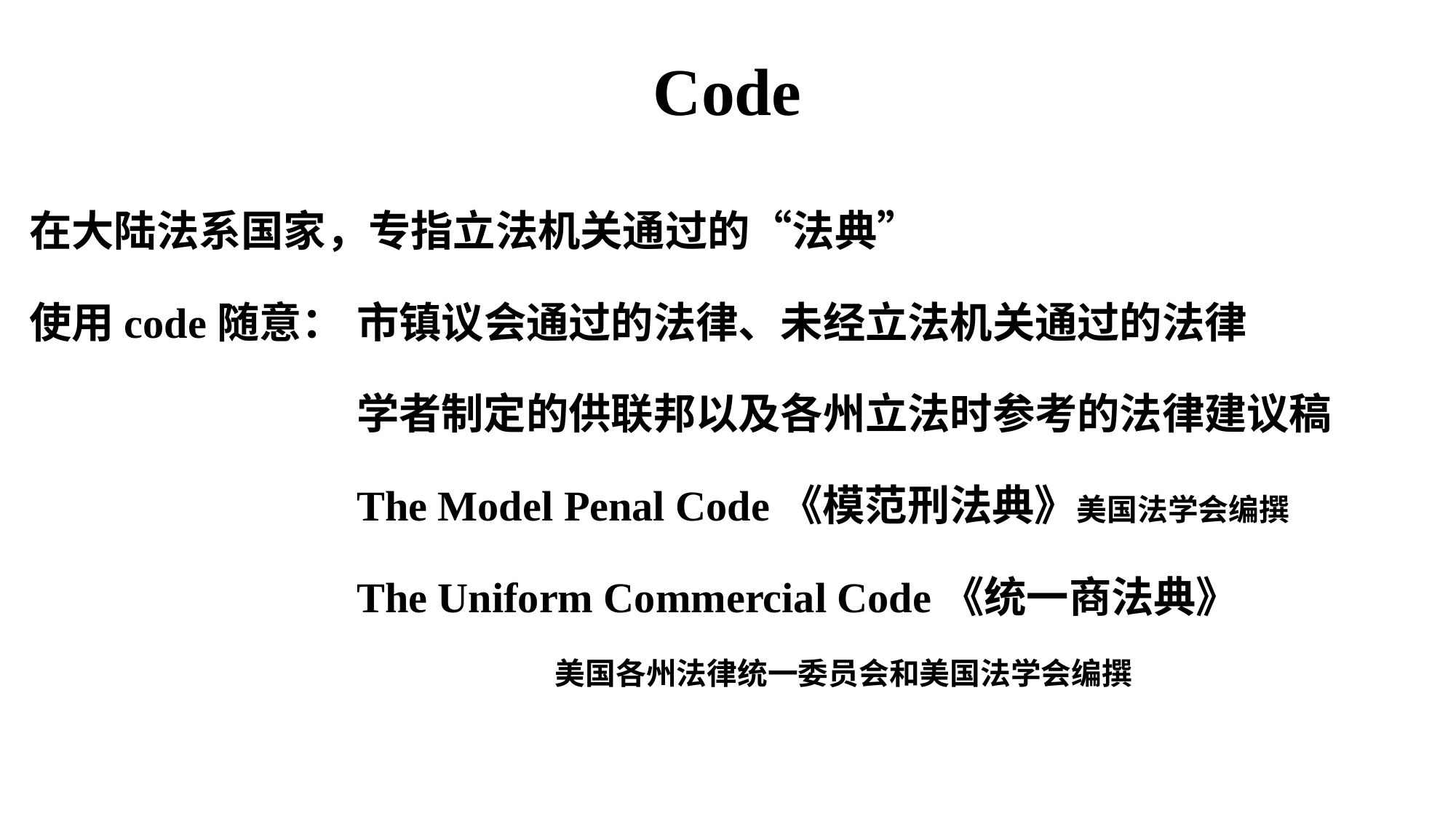

# Code
在⼤陆法系国家，专指⽴法机关通过的“法典”
使⽤code随意：	市镇议会通过的法律、未经⽴法机关通过的法律
			学者制定的供联邦以及各州⽴法时参考的法律建议稿
			The Model Penal Code《模范刑法典》美国法学会编撰
			The Uniform Commercial Code《统⼀商法典》
                                                                           美国各州法律统⼀委员会和美国法学会编撰